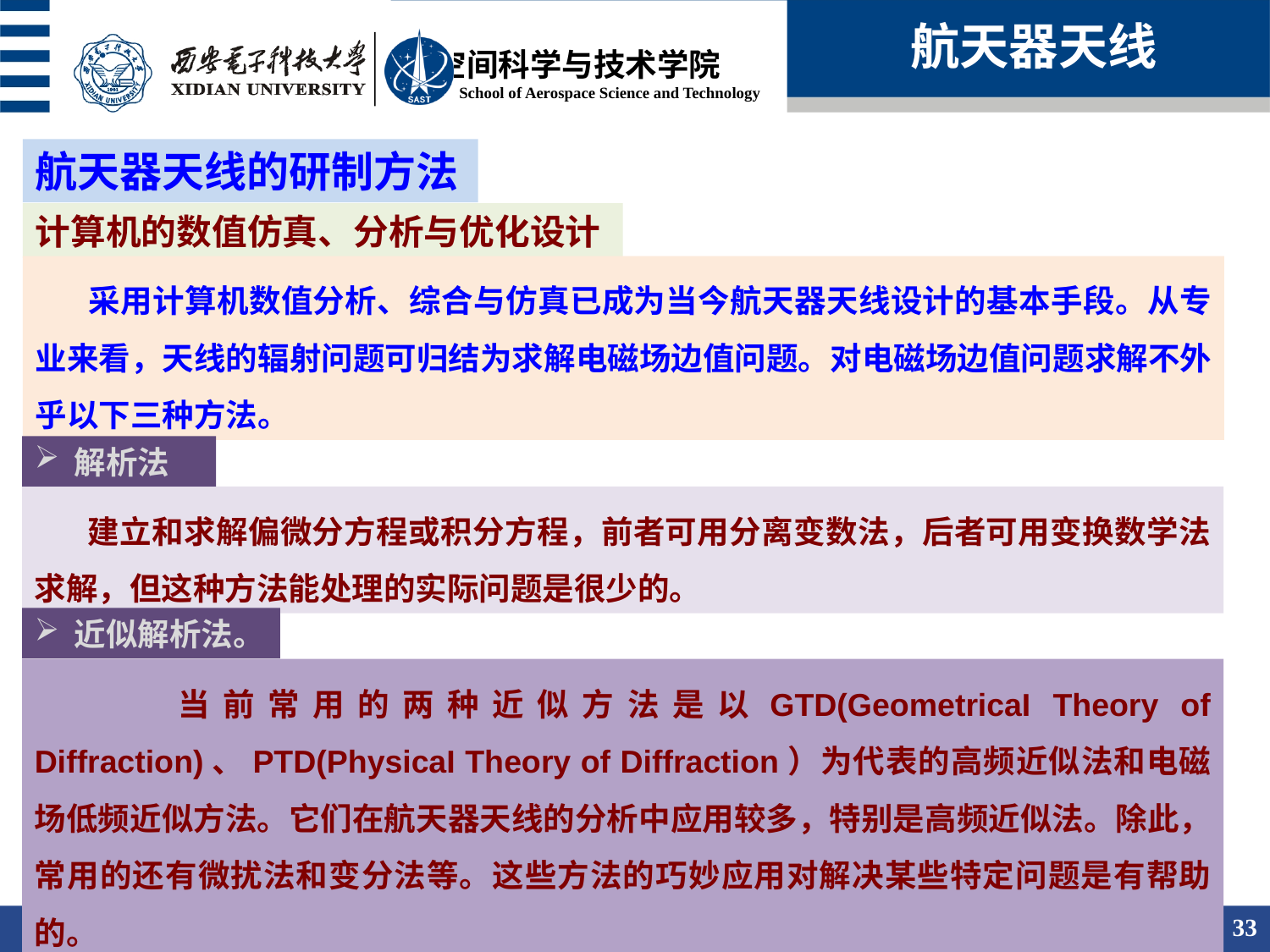

航天器天线
航天器天线的研制方法
计算机的数值仿真、分析与优化设计
      采用计算机数值分析、综合与仿真已成为当今航天器天线设计的基本手段。从专业来看，天线的辐射问题可归结为求解电磁场边值问题。对电磁场边值问题求解不外乎以下三种方法。
解析法
      建立和求解偏微分方程或积分方程，前者可用分离变数法，后者可用变换数学法求解，但这种方法能处理的实际问题是很少的。
近似解析法。
      当前常用的两种近似方法是以GTD(GeometricaI Theory of Diffraction)、PTD(PhysicaI Theory of Diffraction）为代表的高频近似法和电磁场低频近似方法。它们在航天器天线的分析中应用较多，特别是高频近似法。除此，常用的还有微扰法和变分法等。这些方法的巧妙应用对解决某些特定问题是有帮助的。